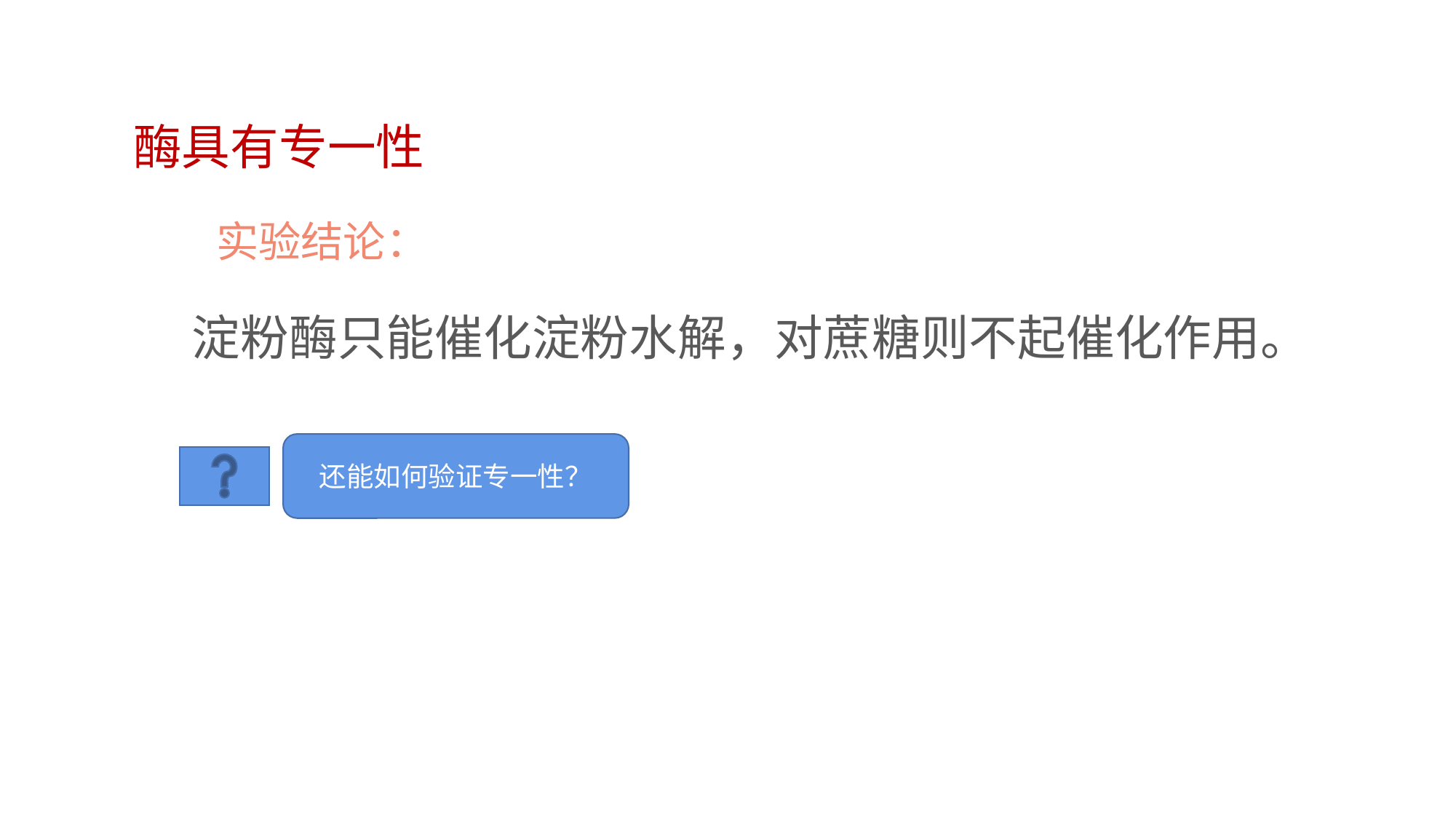

酶具有专一性
实验结论：
　   淀粉酶只能催化淀粉水解，对蔗糖则不起催化作用。

还能如何验证专一性？